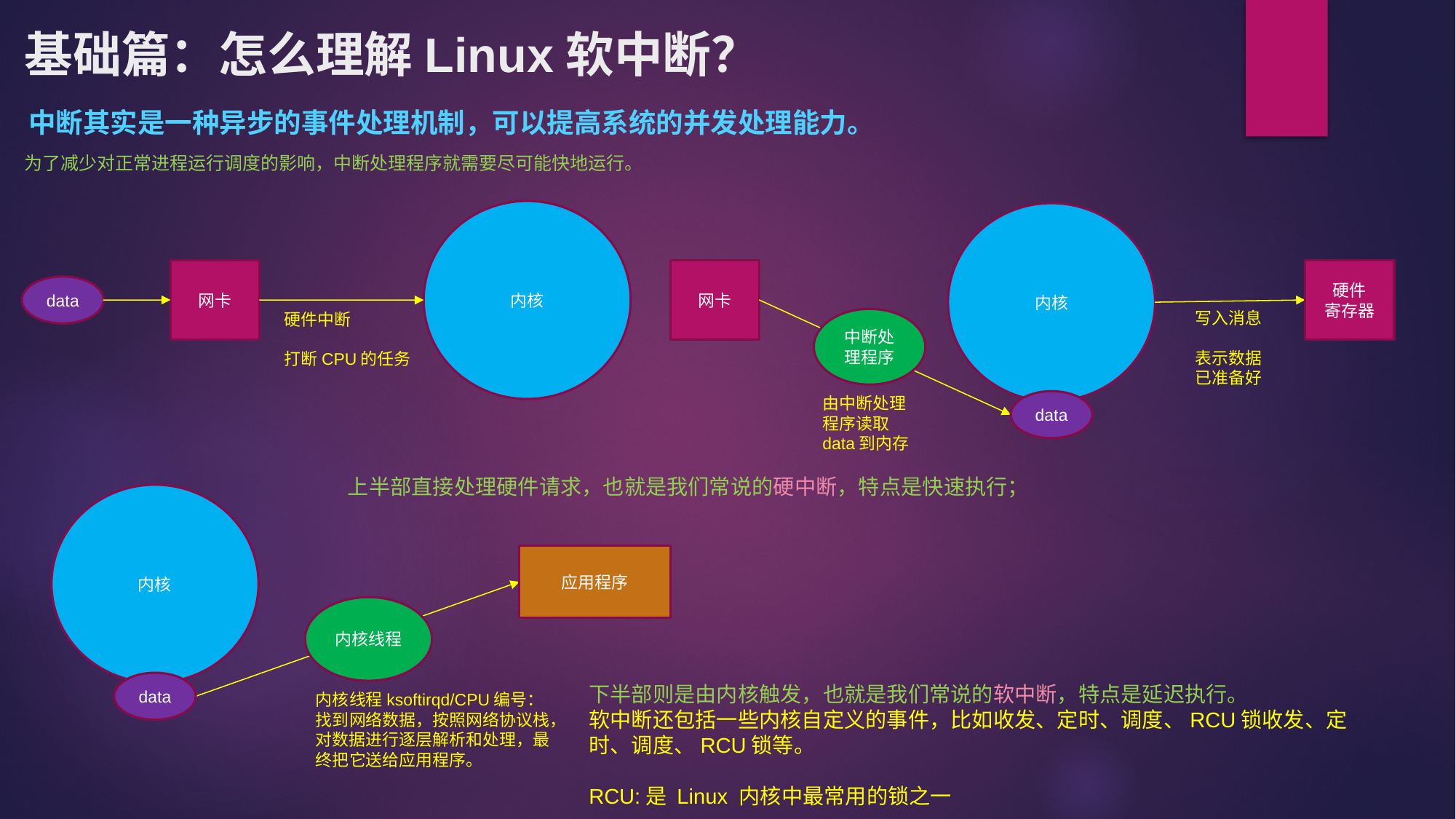

# 基础篇：怎么理解Linux软中断？
中断其实是一种异步的事件处理机制，可以提高系统的并发处理能力。
为了减少对正常进程运行调度的影响，中断处理程序就需要尽可能快地运行。
内核
内核
网卡
硬件
寄存器
网卡
data
写入消息

表示数据已准备好
硬件中断

打断CPU的任务
中断处理程序
由中断处理程序读取data到内存
data
上半部直接处理硬件请求，也就是我们常说的硬中断，特点是快速执行；
内核
应用程序
内核线程
data
下半部则是由内核触发，也就是我们常说的软中断，特点是延迟执行。
软中断还包括一些内核自定义的事件，比如收发、定时、调度、RCU锁收发、定时、调度、RCU锁等。

RCU:是 Linux 内核中最常用的锁之一
内核线程ksoftirqd/CPU编号：找到网络数据，按照网络协议栈，对数据进行逐层解析和处理，最终把它送给应用程序。